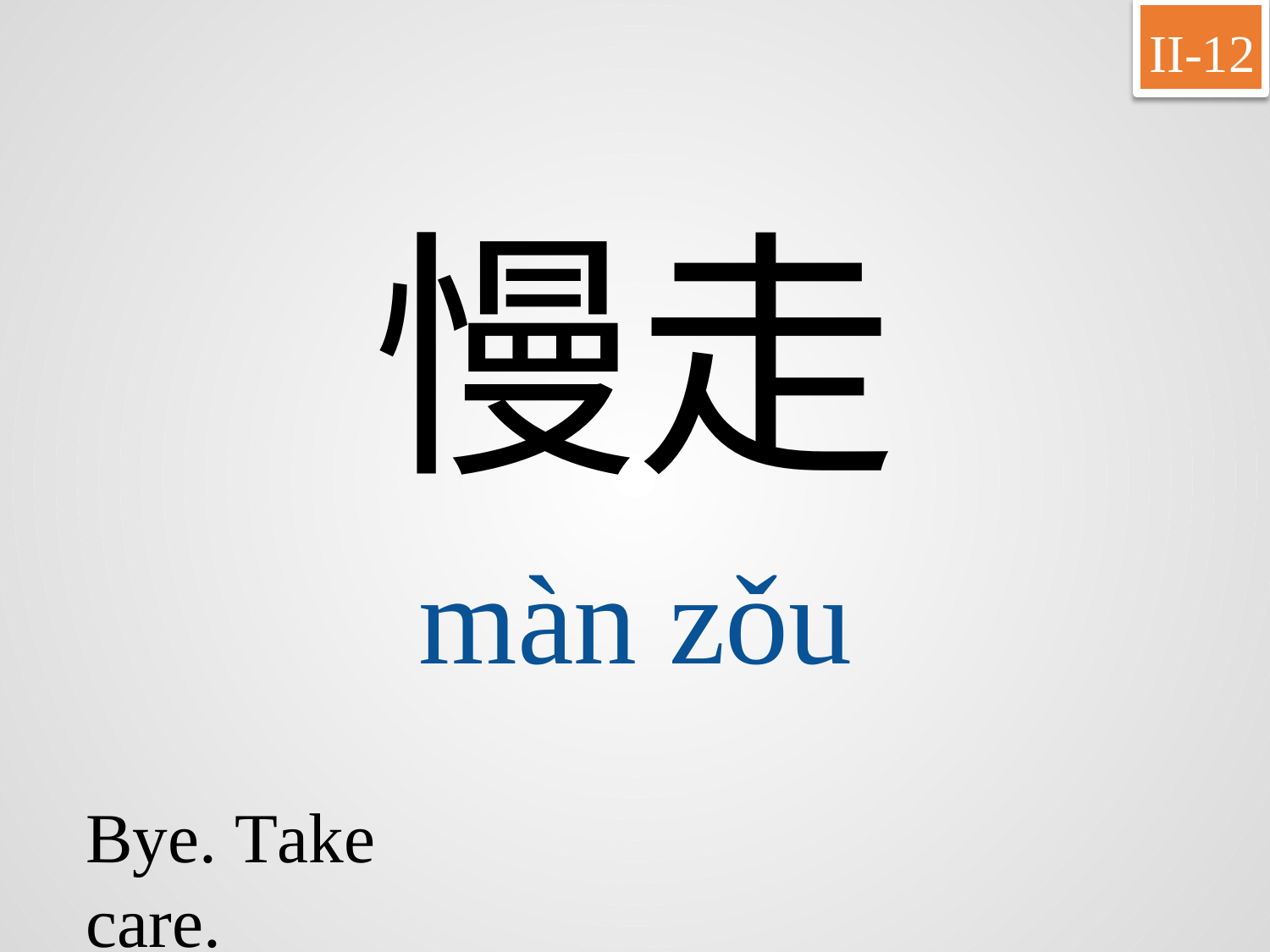

II-12

慢走
màn	zǒu
Bye. Take care.